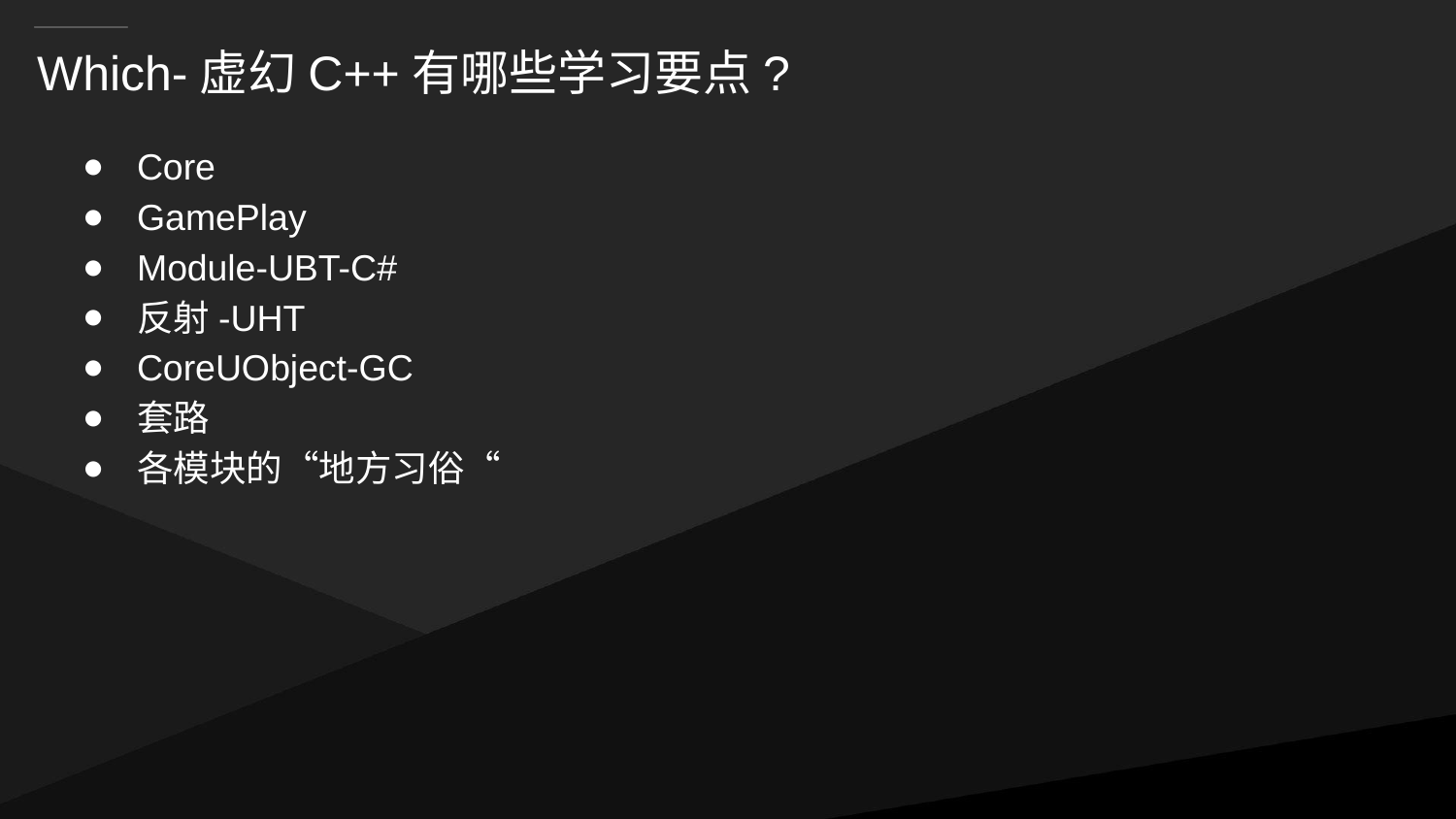

# Which-虚幻C++有哪些学习要点?
Core
GamePlay
Module-UBT-C#
反射-UHT
CoreUObject-GC
套路
各模块的“地方习俗“